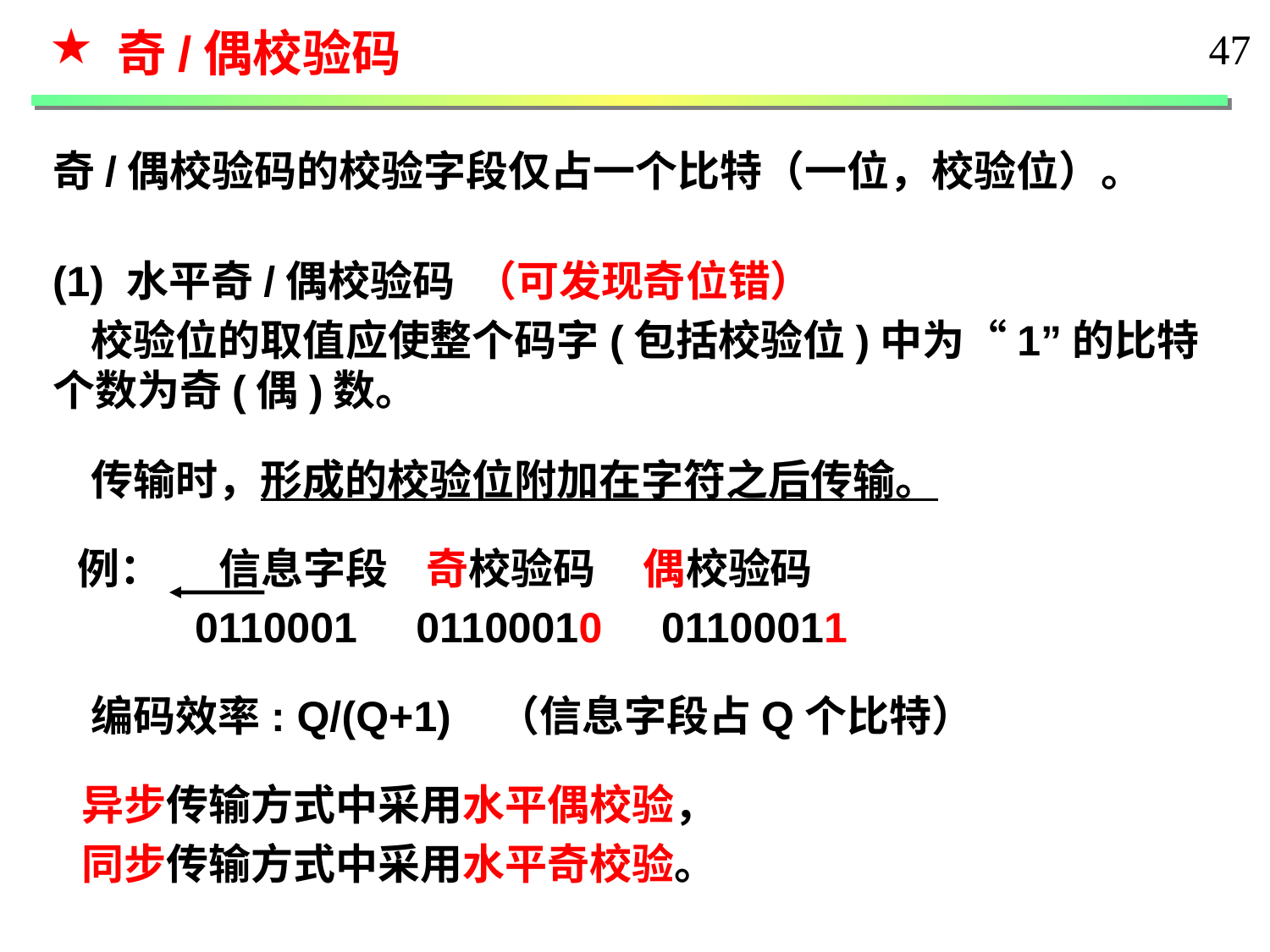

奇/偶校验码
47

奇/偶校验码的校验字段仅占一个比特（一位，校验位）。

(1) 水平奇/偶校验码  （可发现奇位错）
   校验位的取值应使整个码字(包括校验位)中为“1”的比特个数为奇(偶)数。

   传输时，形成的校验位附加在字符之后传输。

  例：      信息字段    奇校验码     偶校验码
            0110001     01100010     01100011

   编码效率: Q/(Q+1)   （信息字段占Q个比特）

  异步传输方式中采用水平偶校验，
  同步传输方式中采用水平奇校验。